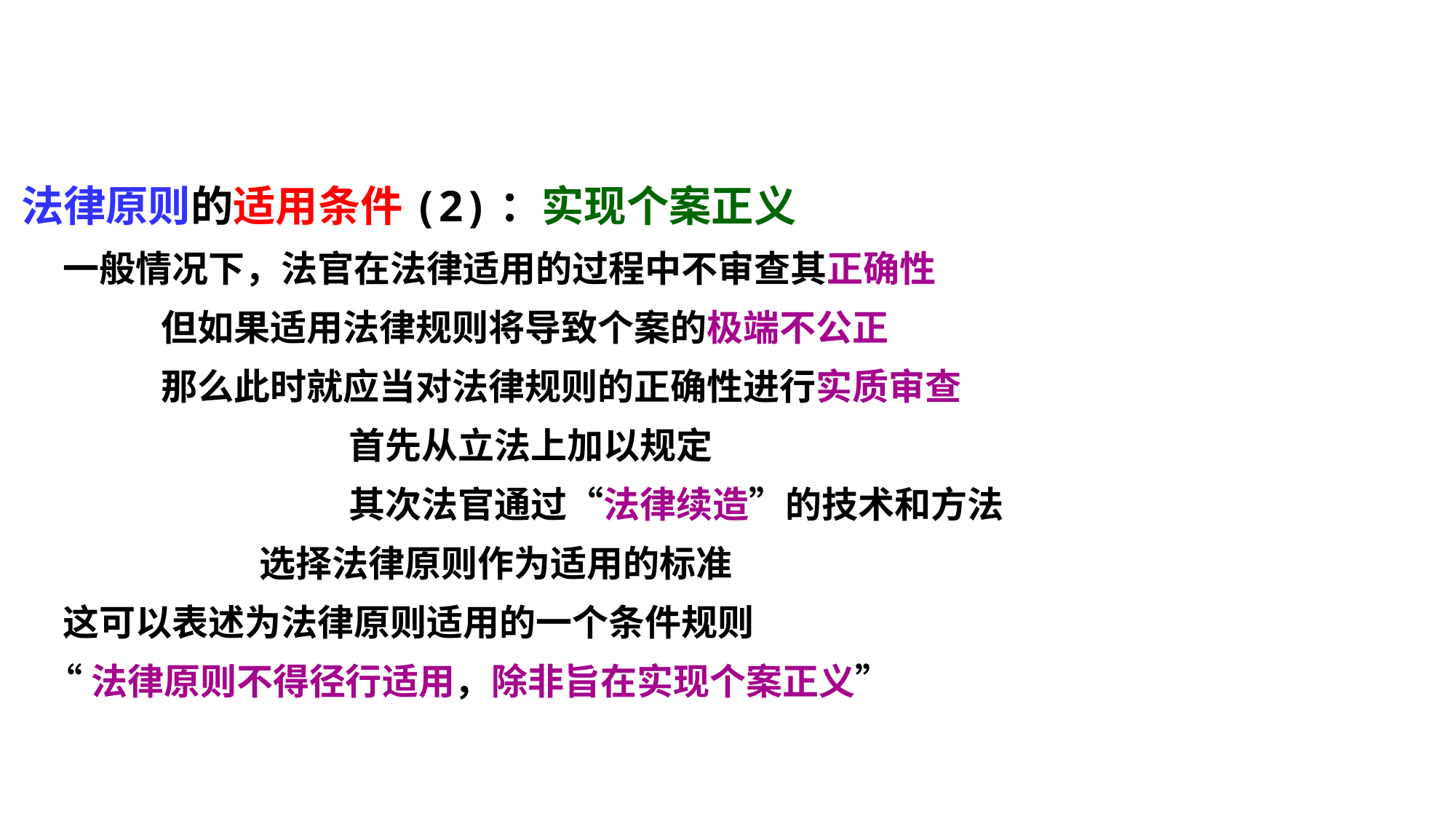

法律原则的适用条件(2)：实现个案正义
    一般情况下，法官在法律适用的过程中不审查其正确性
                但如果适用法律规则将导致个案的极端不公正
                那么此时就应当对法律规则的正确性进行实质审查
    			首先从立法上加以规定
    			其次法官通过“法律续造”的技术和方法
                            选择法律原则作为适用的标准
    这可以表述为法律原则适用的一个条件规则
   “法律原则不得径行适用，除非旨在实现个案正义”